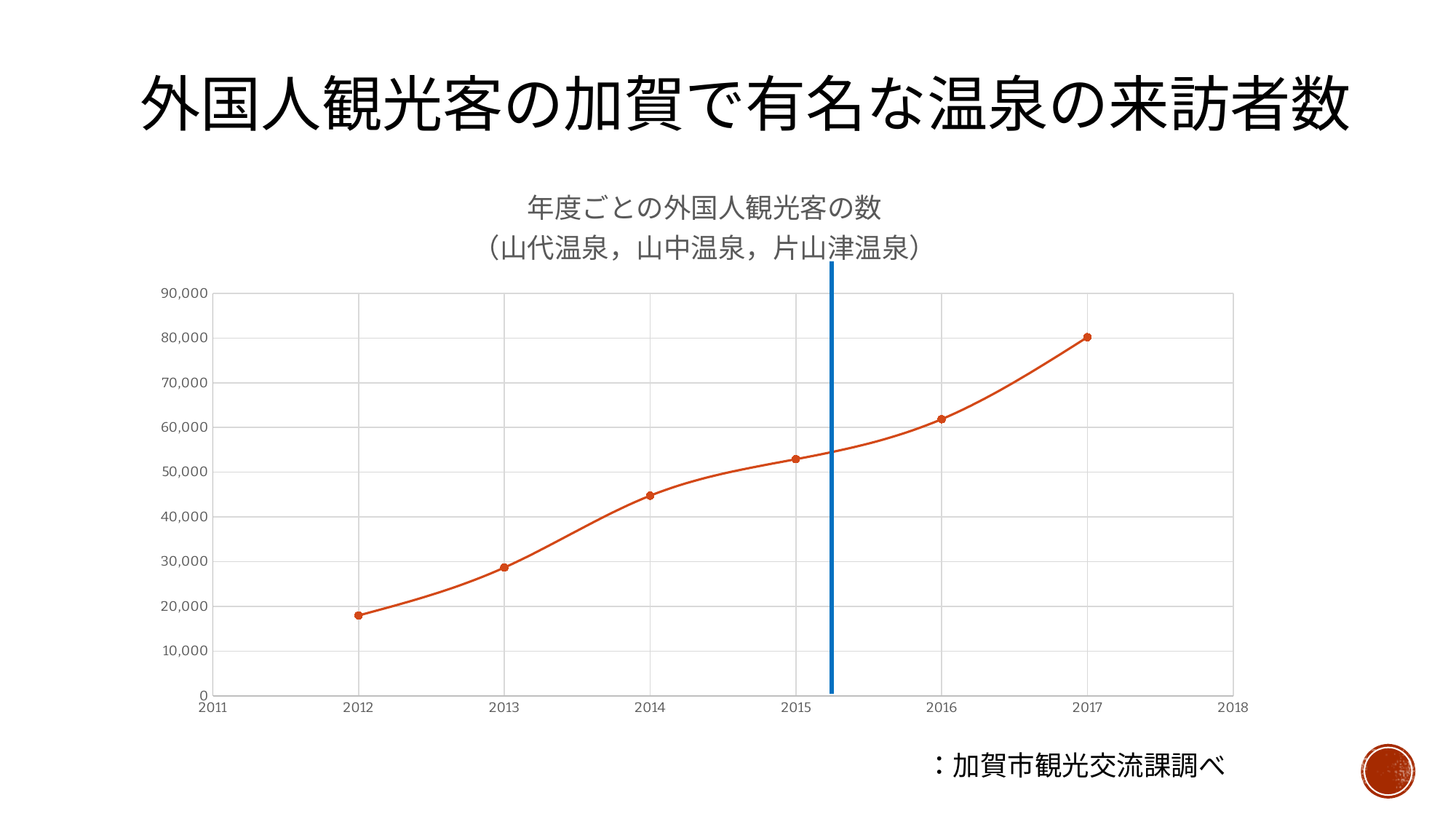

# 外国人観光客の加賀で有名な温泉の来訪者数

### Chart: 年度ごとの外国人観光客の数
（山代温泉，山中温泉，片山津温泉）

| Category |  |
|---|---|
：加賀市観光交流課調べ